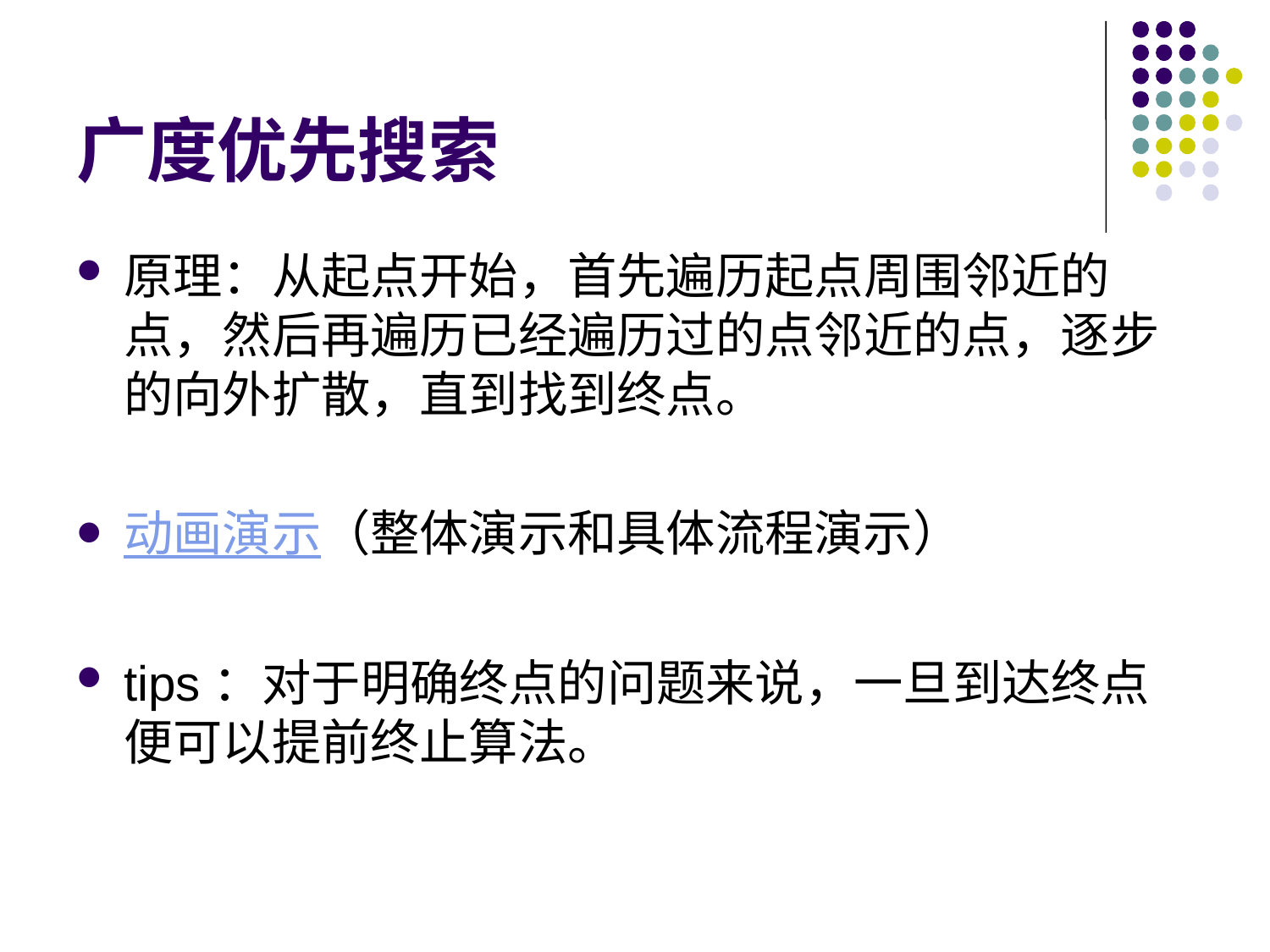

# 广度优先搜索
原理：从起点开始，首先遍历起点周围邻近的点，然后再遍历已经遍历过的点邻近的点，逐步的向外扩散，直到找到终点。

动画演示（整体演示和具体流程演示）

tips：对于明确终点的问题来说，一旦到达终点便可以提前终止算法。